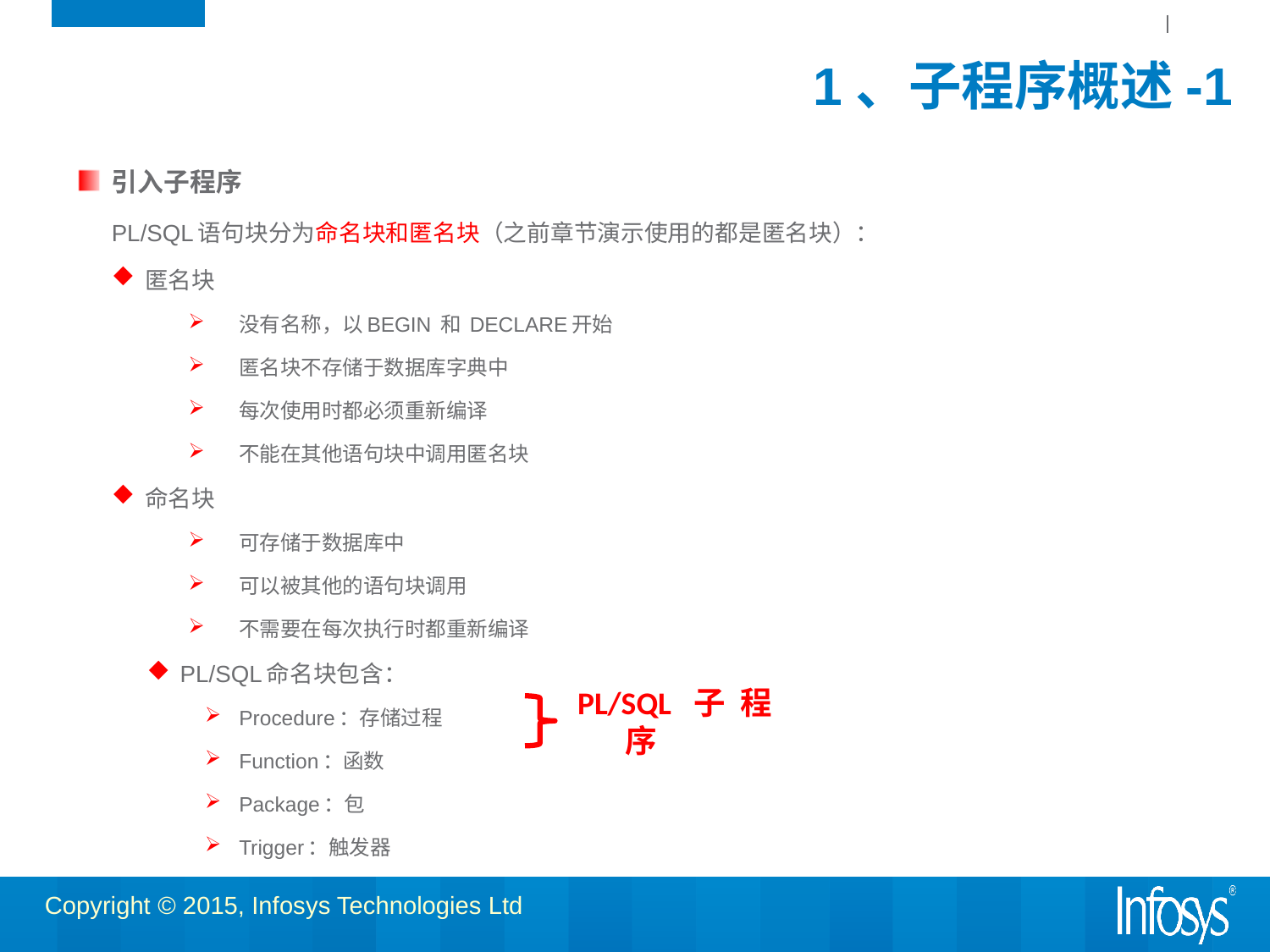

# 1、子程序概述-1
引入子程序
	PL/SQL语句块分为命名块和匿名块（之前章节演示使用的都是匿名块）：
匿名块
没有名称，以BEGIN 和 DECLARE开始
匿名块不存储于数据库字典中
每次使用时都必须重新编译
不能在其他语句块中调用匿名块
命名块
可存储于数据库中
可以被其他的语句块调用
不需要在每次执行时都重新编译
PL/SQL命名块包含：
Procedure：存储过程
Function：函数
Package：包
Trigger：触发器

PL/SQL子程序